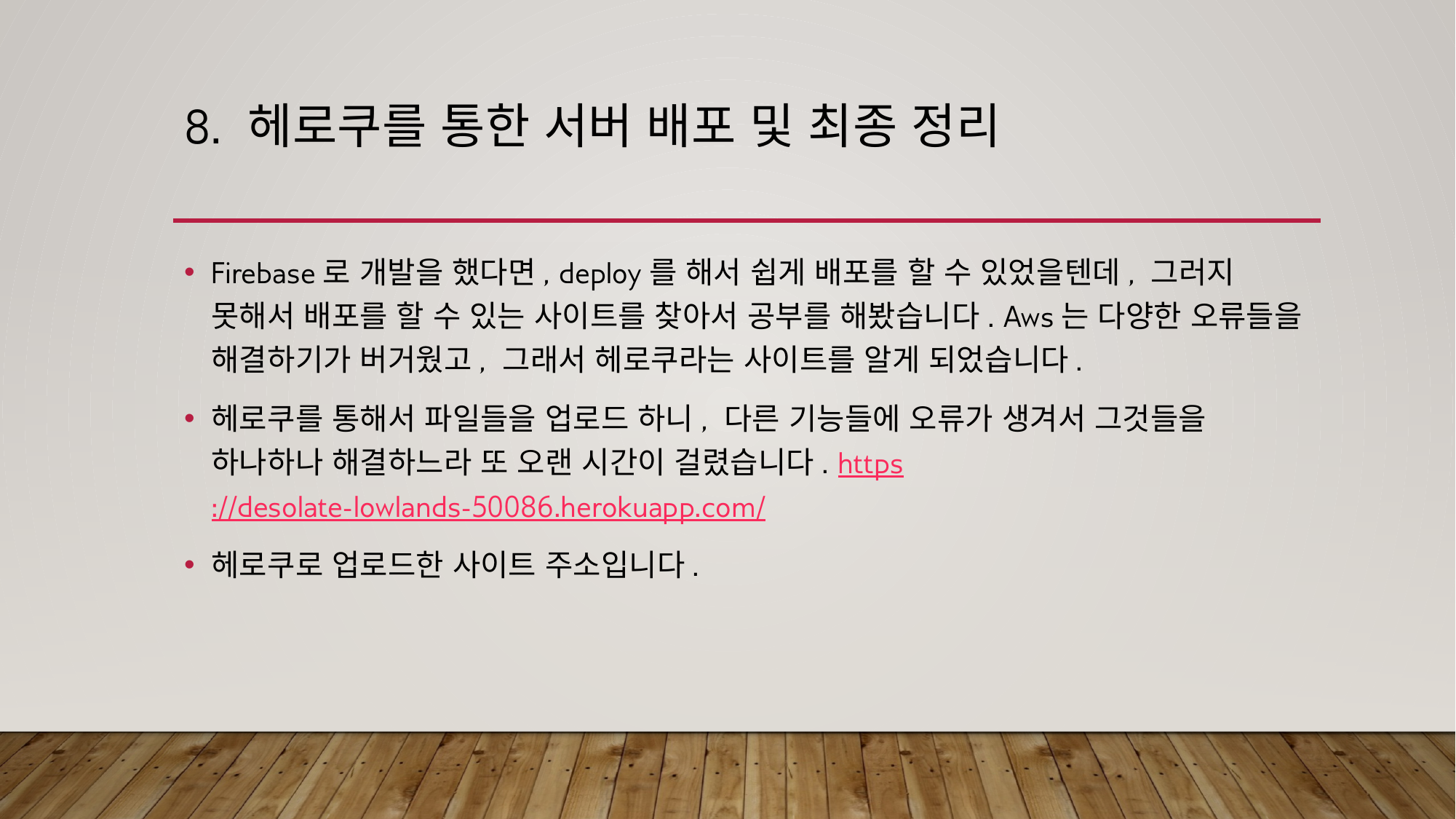

# 8. 헤로쿠를 통한 서버 배포 및 최종 정리
Firebase로 개발을 했다면, deploy를 해서 쉽게 배포를 할 수 있었을텐데, 그러지 못해서 배포를 할 수 있는 사이트를 찾아서 공부를 해봤습니다. Aws는 다양한 오류들을 해결하기가 버거웠고, 그래서 헤로쿠라는 사이트를 알게 되었습니다.
헤로쿠를 통해서 파일들을 업로드 하니, 다른 기능들에 오류가 생겨서 그것들을 하나하나 해결하느라 또 오랜 시간이 걸렸습니다. https://desolate-lowlands-50086.herokuapp.com/
헤로쿠로 업로드한 사이트 주소입니다.